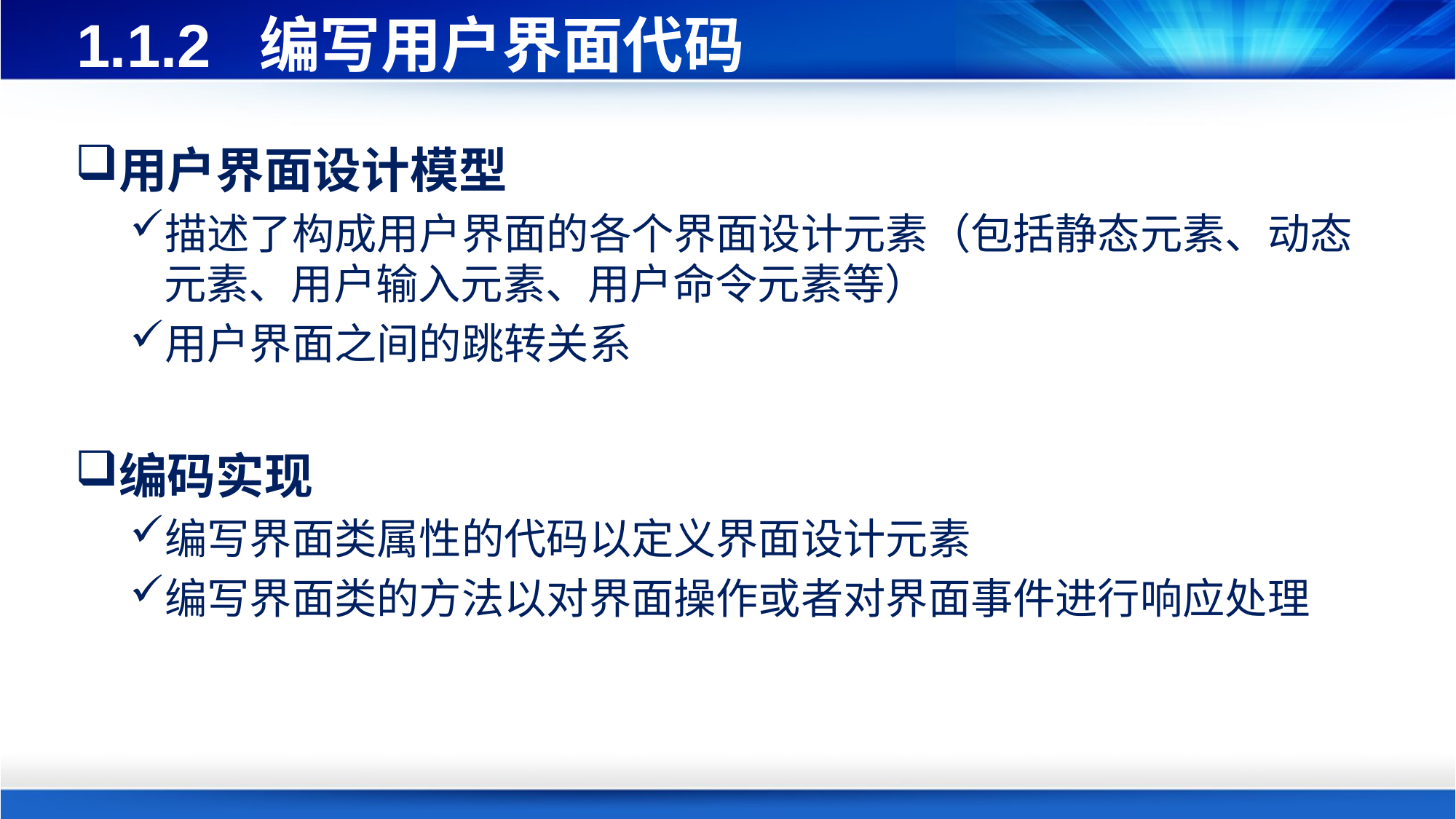

# 1.1.2  编写用户界面代码
用户界面设计模型
描述了构成用户界面的各个界面设计元素（包括静态元素、动态元素、用户输入元素、用户命令元素等）
用户界面之间的跳转关系

编码实现
编写界面类属性的代码以定义界面设计元素
编写界面类的方法以对界面操作或者对界面事件进行响应处理